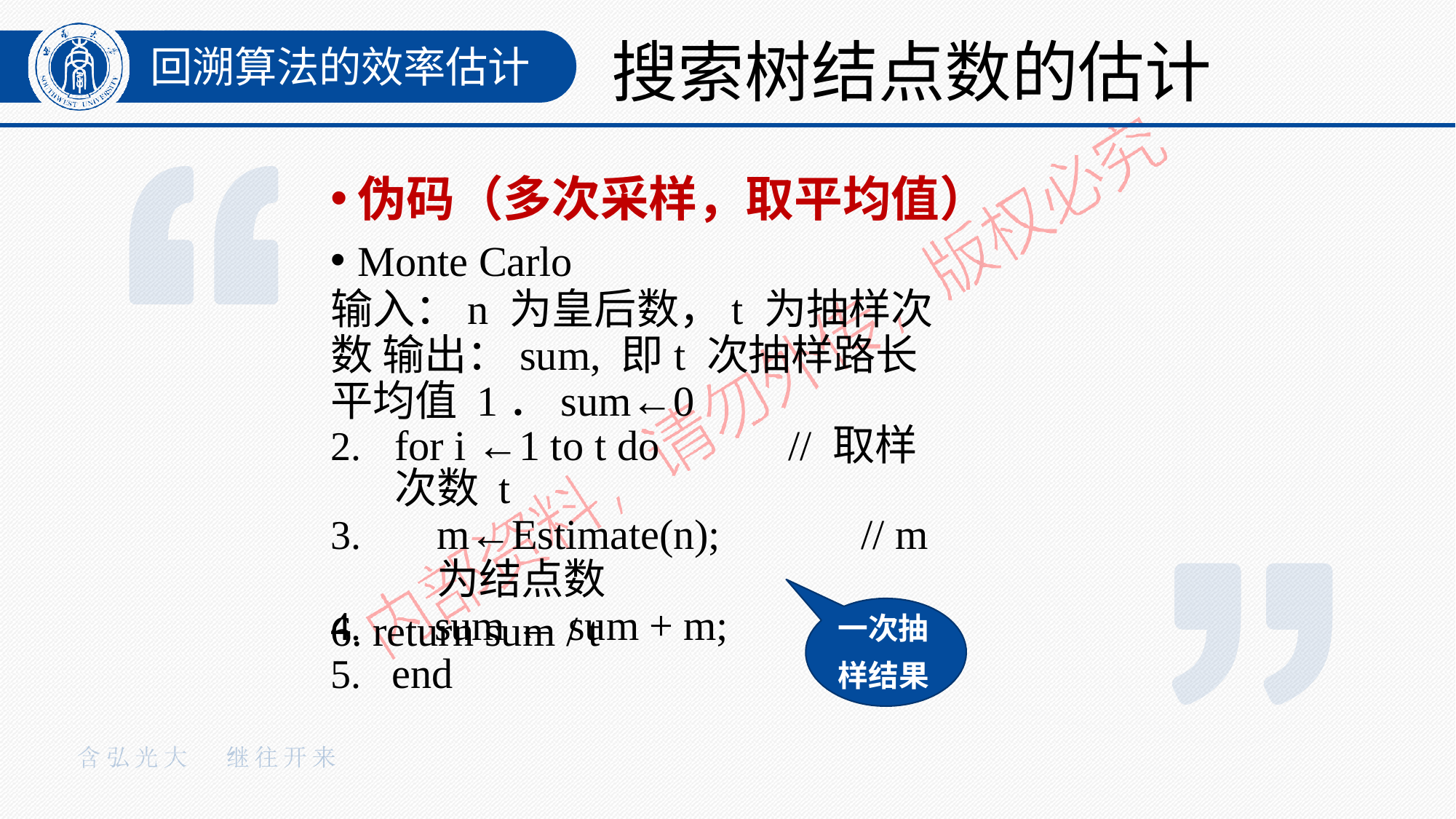

# 搜索树结点数的估计

回溯算法的效率估计
伪码（多次采样，取平均值）
Monte Carlo
输入：n 为皇后数，t 为抽样次数 输出：sum, 即t 次抽样路长平均值 1．sum←0
for i ←1 to t do	// 取样次数 t
m←Estimate(n);	// m为结点数
sum ← sum + m;
end

一次抽
样结果
6. return sum / t